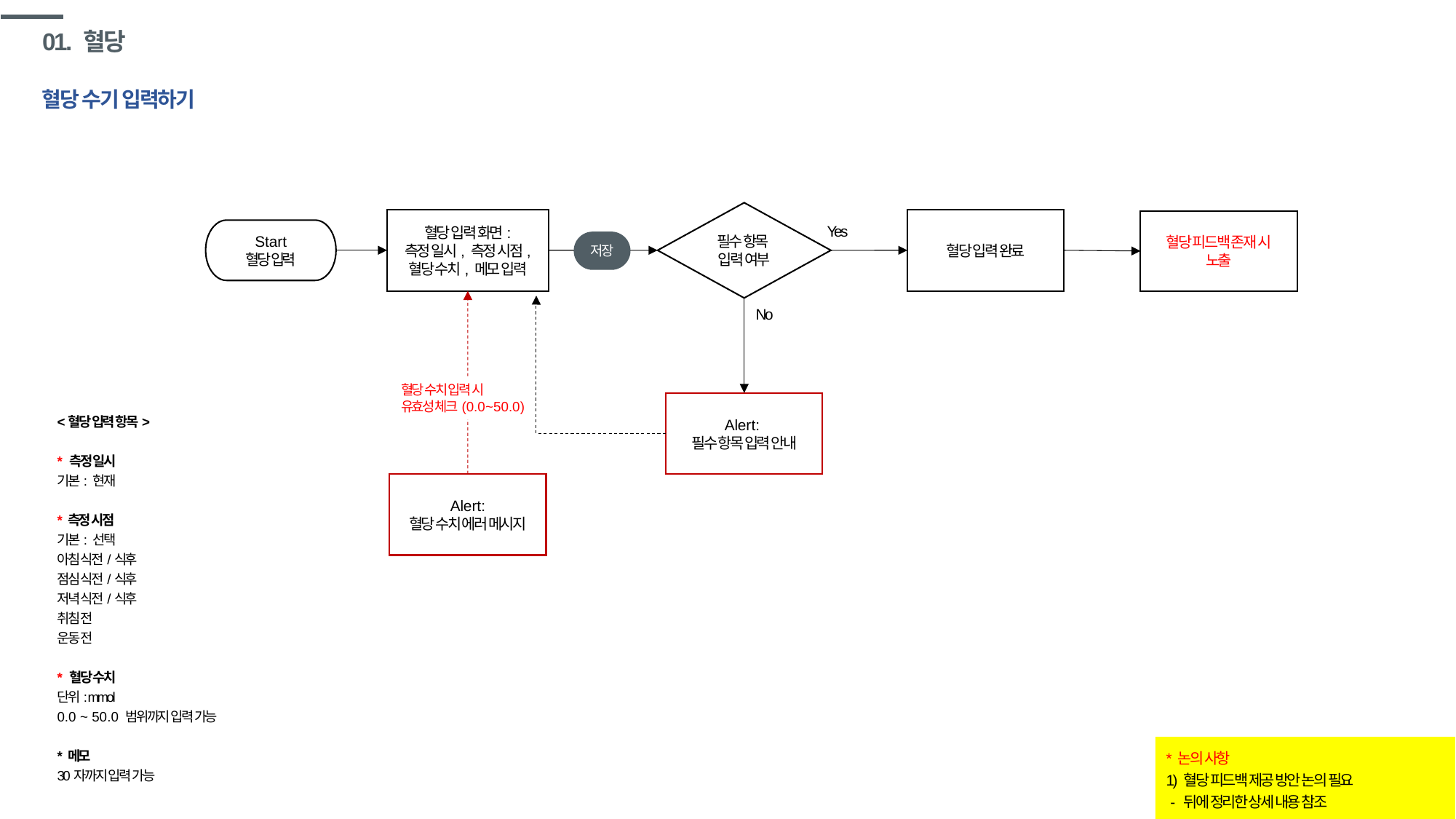

# 01. 혈당
혈당 수기 입력하기
필수 항목
입력 여부
혈당 입력 화면:
측정 일시, 측정 시점,
혈당 수치, 메모 입력
혈당 입력 완료
혈당 피드백 존재 시
노출
Yes
Start
혈당 입력
저장
No
혈당 수치 입력 시
유효성 체크(0.0~50.0)
Alert:
필수 항목 입력 안내
<혈당 입력 항목>

* 측정 일시
기본: 현재

* 측정 시점
기본: 선택
아침 식전/식후
점심 식전/식후
저녁 식전/식후
취침 전
운동 전

* 혈당 수치
단위: mmol
0.0 ~ 50.0 범위까지 입력 가능

* 메모
30자까지 입력 가능
Alert:
혈당 수치 에러 메시지
* 논의 사항
1) 혈당 피드백 제공 방안 논의 필요
 -  뒤에 정리한 상세 내용 참조